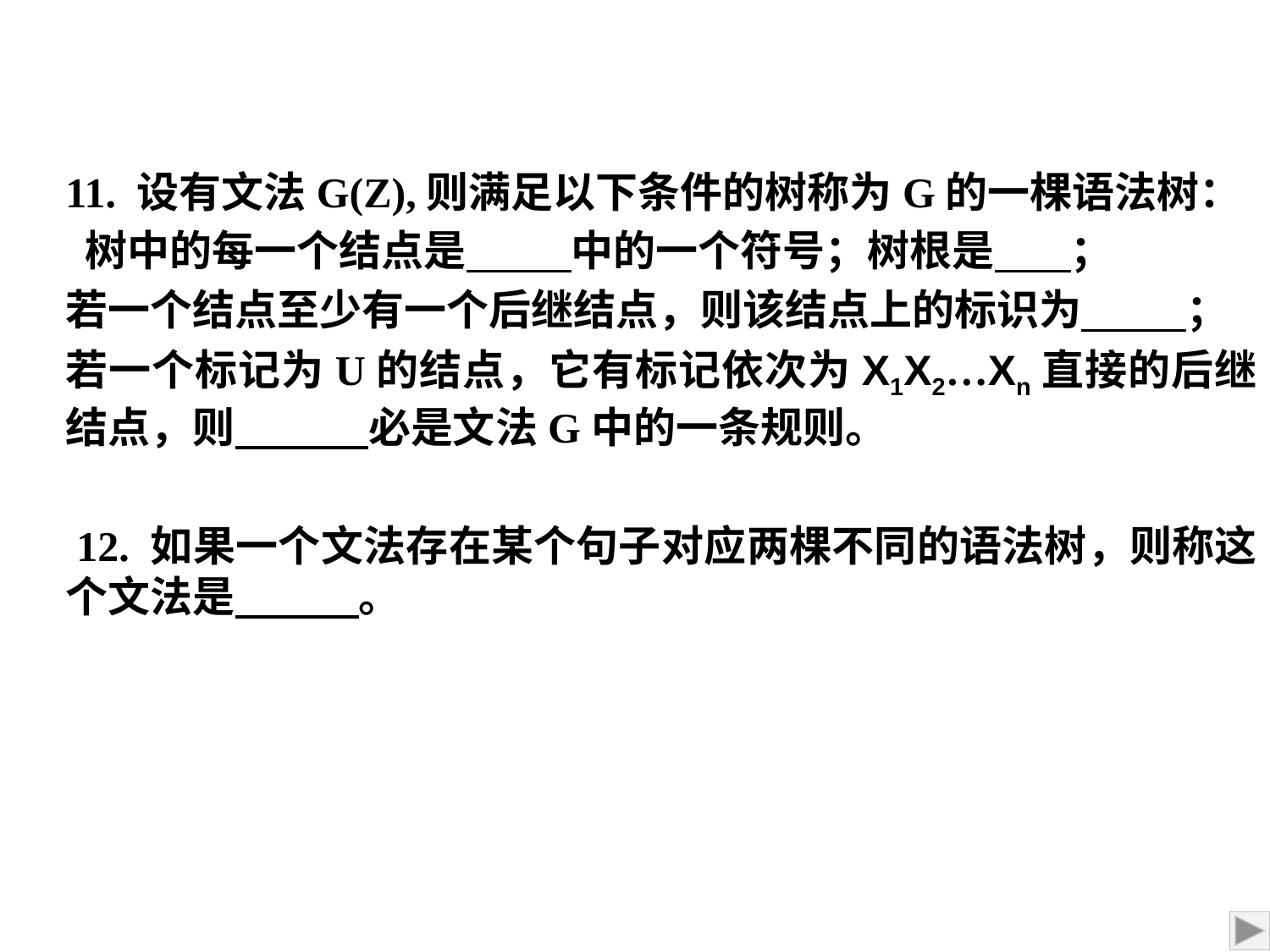

11. 设有文法G(Z),则满足以下条件的树称为G的一棵语法树：
 树中的每一个结点是           中的一个符号；树根是        ；
若一个结点至少有一个后继结点，则该结点上的标识为           ；
若一个标记为U的结点，它有标记依次为X1X2…Xn直接的后继结点，则              必是文法G中的一条规则。

 12. 如果一个文法存在某个句子对应两棵不同的语法树，则称这个文法是             。